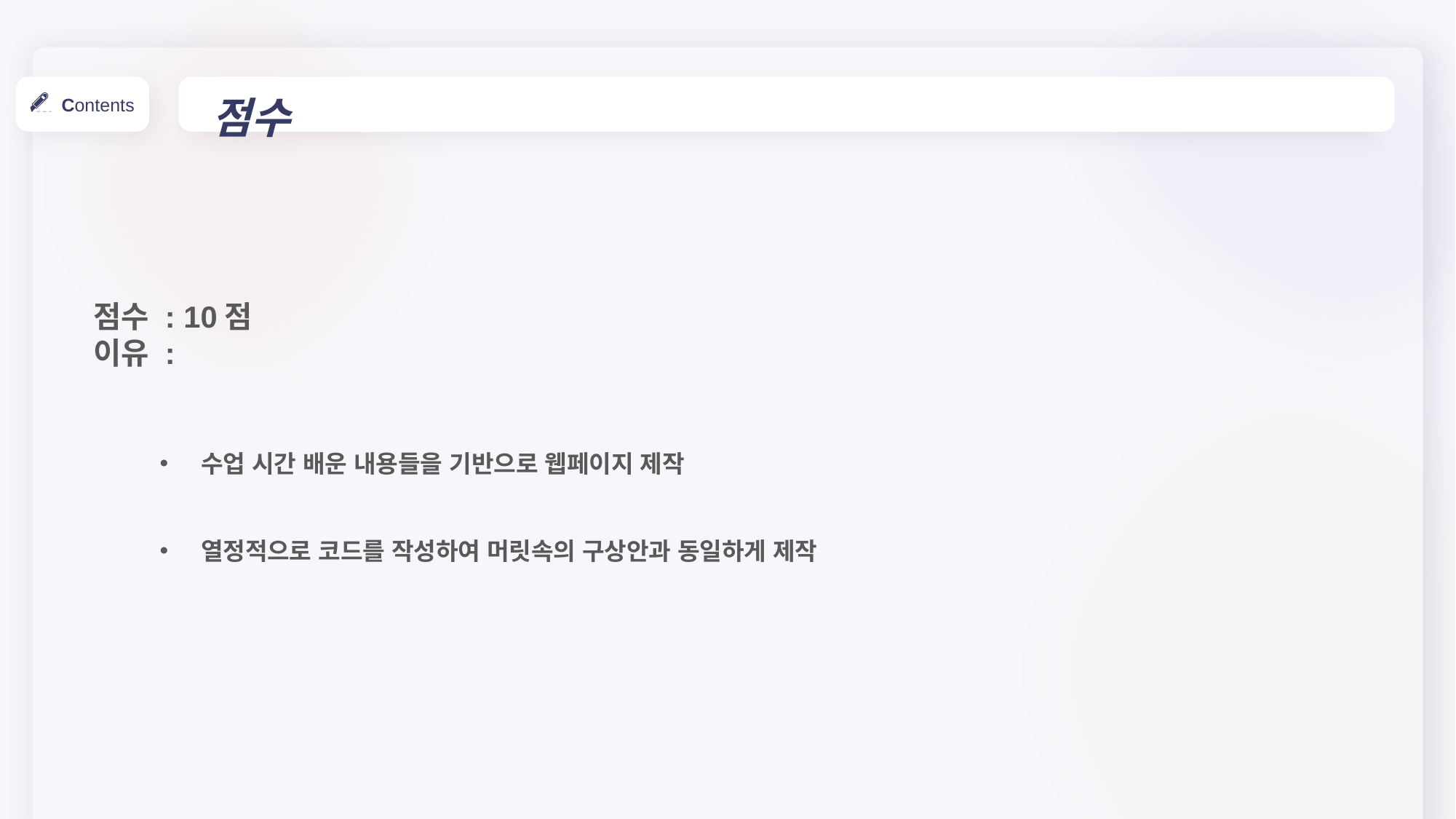

점수
Contents

점수 : 10점
이유 :
수업 시간 배운 내용들을 기반으로 웹페이지 제작
열정적으로 코드를 작성하여 머릿속의 구상안과 동일하게 제작